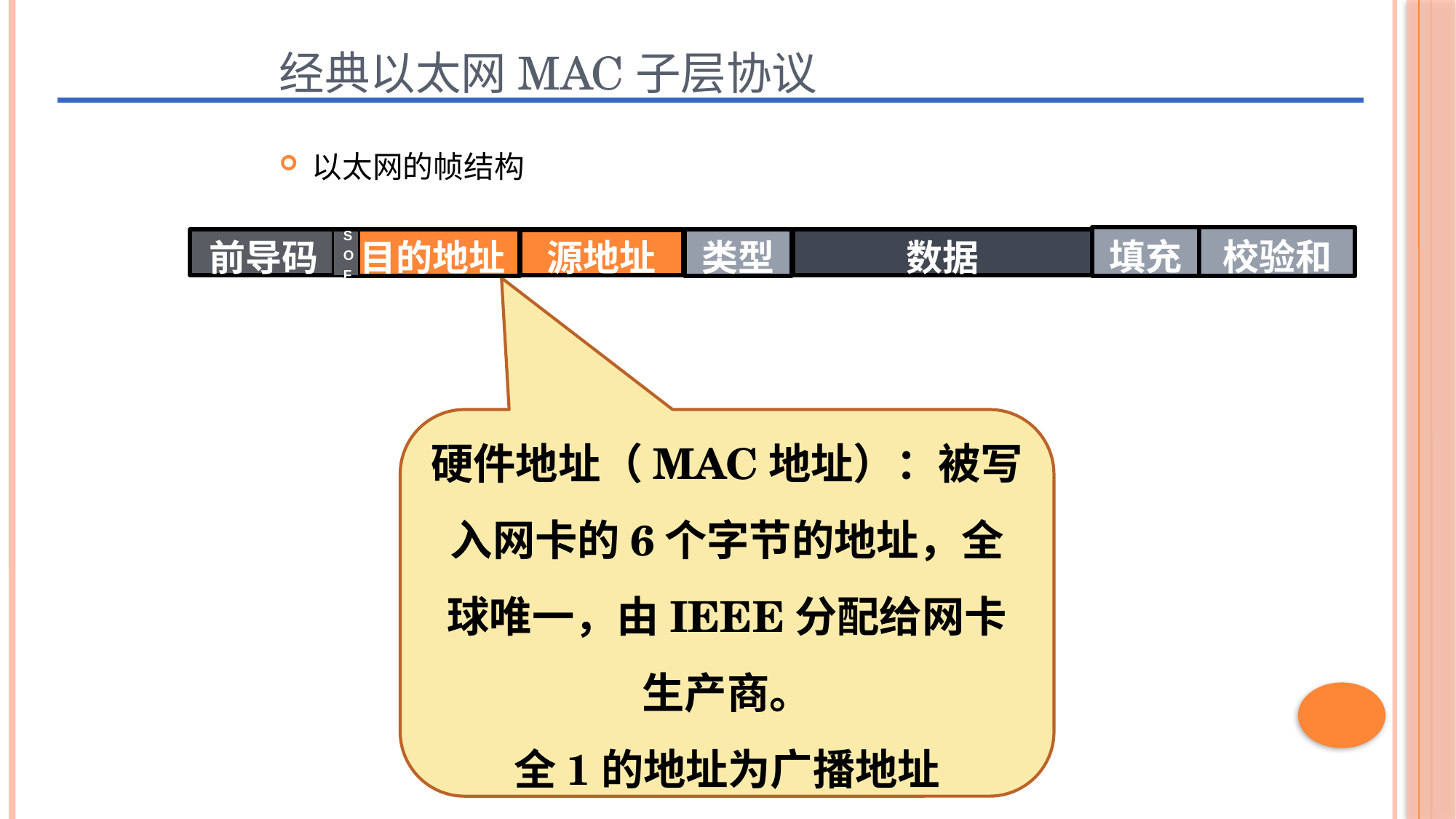

# 经典以太网MAC子层协议
以太网的帧结构

填充
校验和
目的地址
类型
前导码
数据
源地址
SOF
硬件地址（MAC地址）：被写入网卡的6个字节的地址，全球唯一，由IEEE分配给网卡生产商。
全1的地址为广播地址